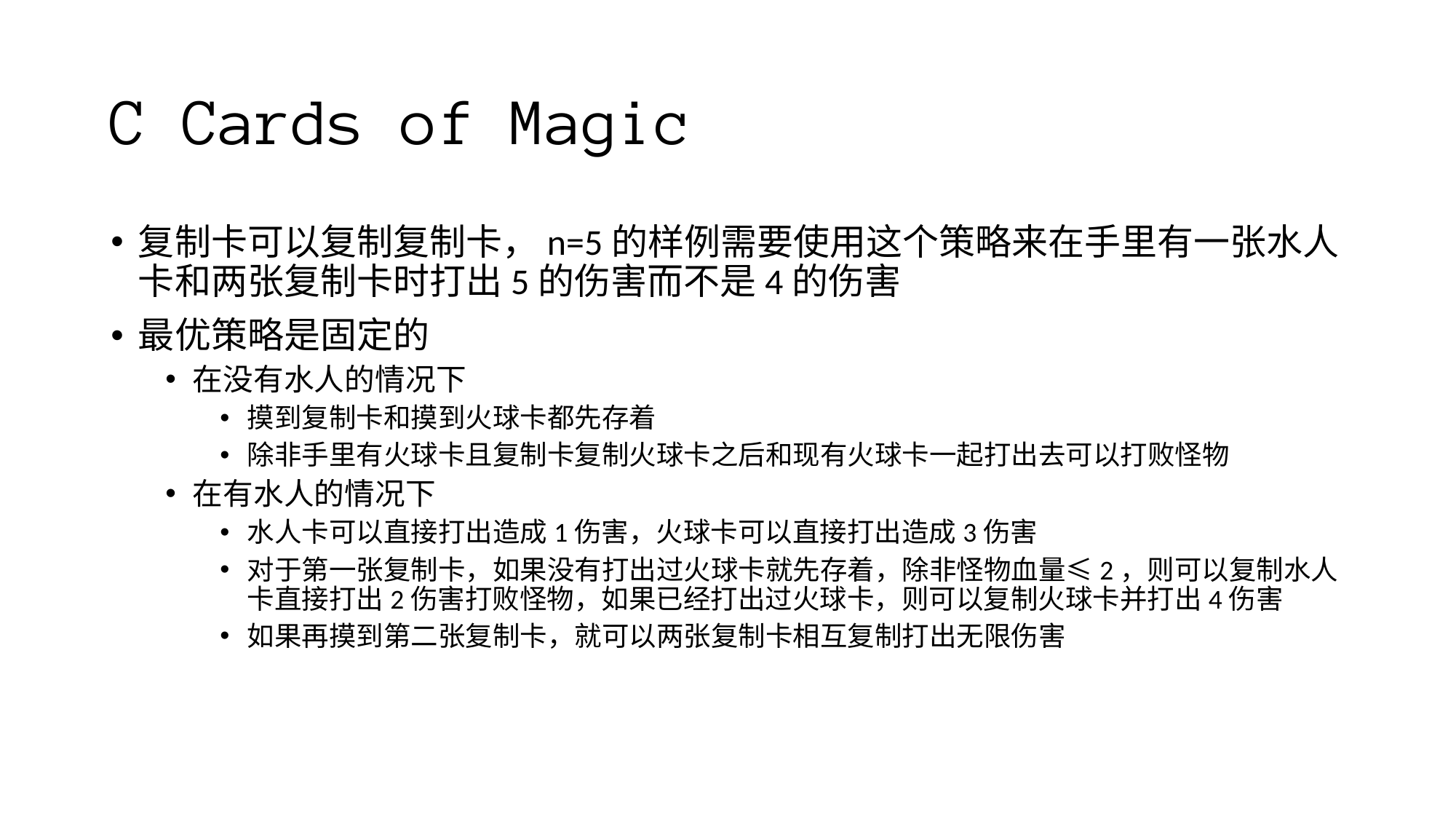

# C Cards of Magic
复制卡可以复制复制卡，n=5的样例需要使用这个策略来在手里有一张水人卡和两张复制卡时打出5的伤害而不是4的伤害
最优策略是固定的
在没有水人的情况下
摸到复制卡和摸到火球卡都先存着
除非手里有火球卡且复制卡复制火球卡之后和现有火球卡一起打出去可以打败怪物
在有水人的情况下
水人卡可以直接打出造成1伤害，火球卡可以直接打出造成3伤害
对于第一张复制卡，如果没有打出过火球卡就先存着，除非怪物血量≤2，则可以复制水人卡直接打出2伤害打败怪物，如果已经打出过火球卡，则可以复制火球卡并打出4伤害
如果再摸到第二张复制卡，就可以两张复制卡相互复制打出无限伤害